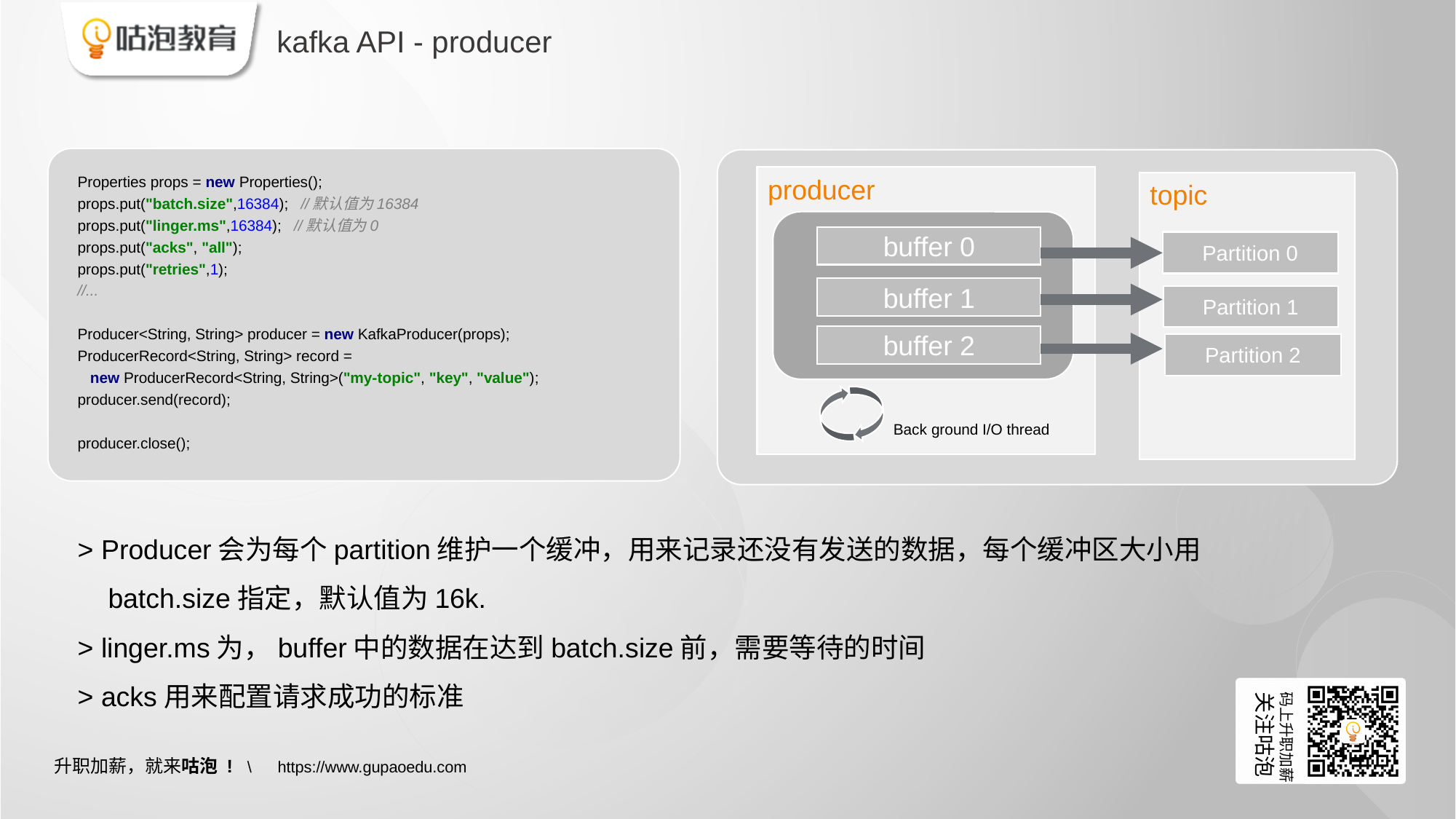

# kafka API - producer

Properties props = new Properties();
props.put("batch.size",16384);   //默认值为16384
props.put("linger.ms",16384);   //默认值为0
props.put("acks", "all");
props.put("retries",1);
//...
Producer<String, String> producer = new KafkaProducer(props);
ProducerRecord<String, String> record =
   new ProducerRecord<String, String>("my-topic", "key", "value");
producer.send(record);
producer.close();
producer
topic

buffer 0
Partition 0
buffer 1
Partition 1
buffer 2
Partition 2

Back ground I/O thread
> Producer会为每个partition维护一个缓冲，用来记录还没有发送的数据，每个缓冲区大小用
    batch.size指定，默认值为16k.
> linger.ms为，buffer中的数据在达到batch.size前，需要等待的时间
> acks用来配置请求成功的标准